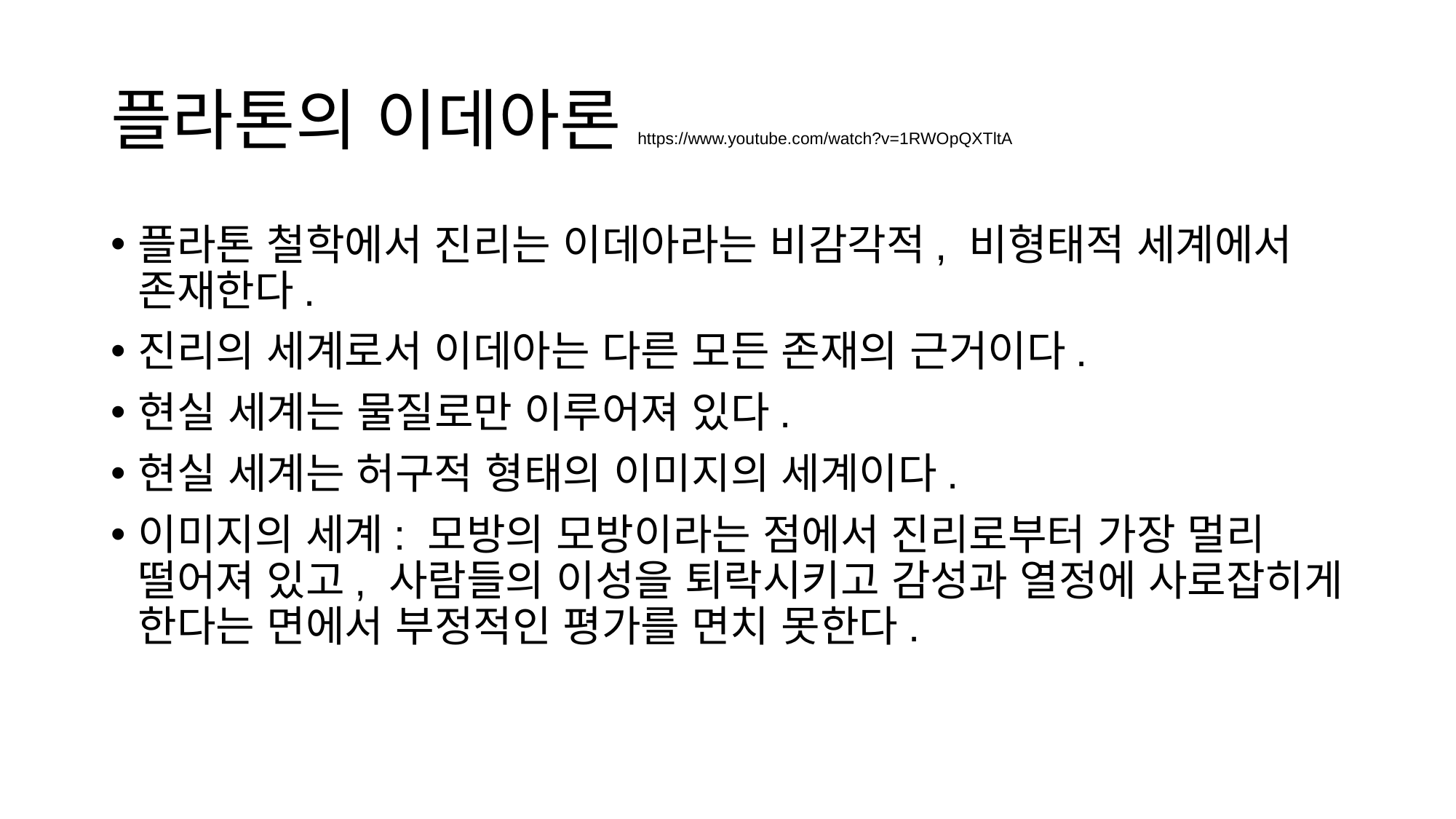

# 플라톤의 이데아론https://www.youtube.com/watch?v=1RWOpQXTltA
플라톤 철학에서 진리는 이데아라는 비감각적, 비형태적 세계에서 존재한다.
진리의 세계로서 이데아는 다른 모든 존재의 근거이다.
현실 세계는 물질로만 이루어져 있다.
현실 세계는 허구적 형태의 이미지의 세계이다.
이미지의 세계: 모방의 모방이라는 점에서 진리로부터 가장 멀리 떨어져 있고, 사람들의 이성을 퇴락시키고 감성과 열정에 사로잡히게 한다는 면에서 부정적인 평가를 면치 못한다.